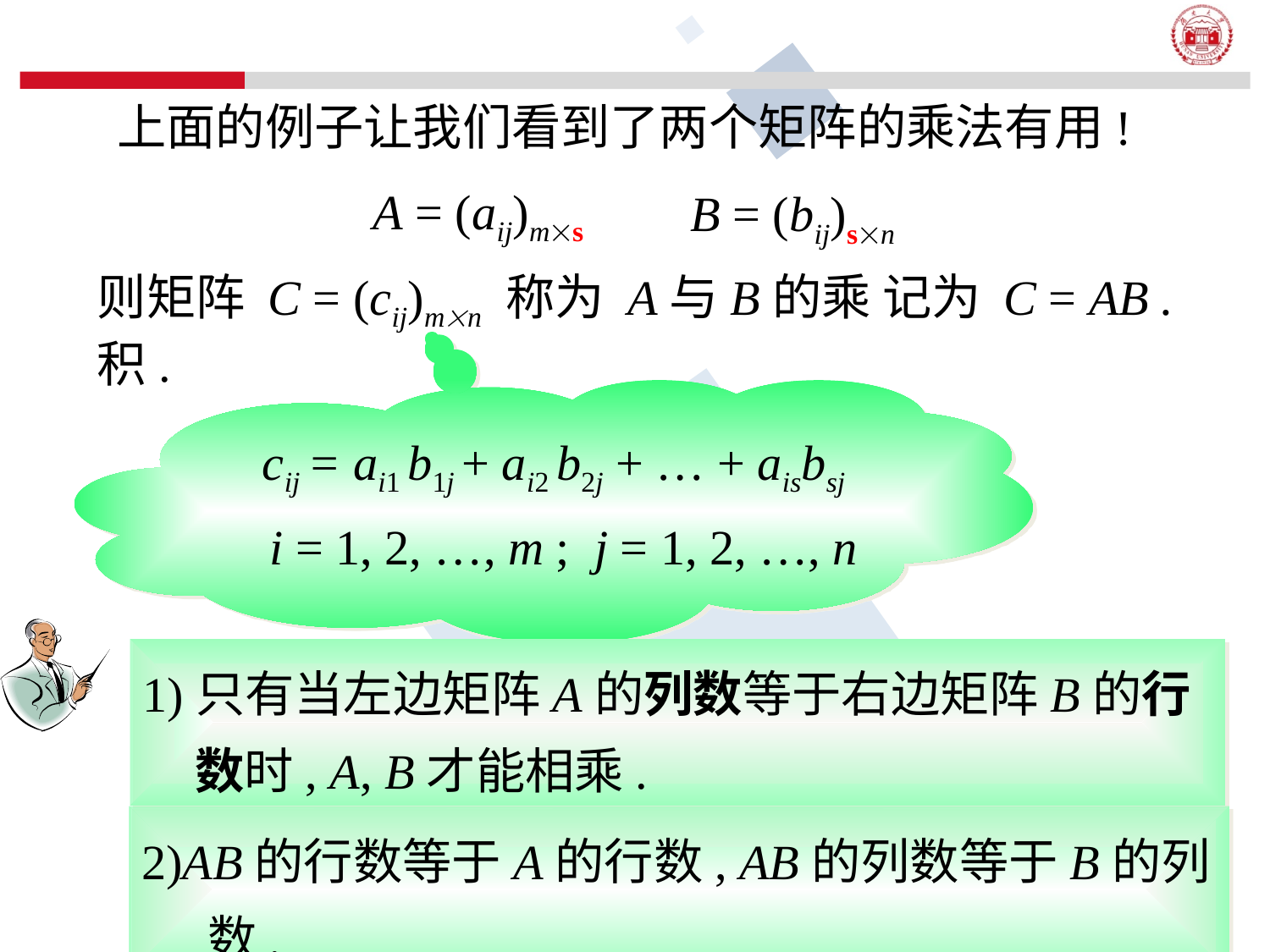

上面的例子让我们看到了两个矩阵的乘法有用!
A = (aij)m×s
B = (bij)s×n
则矩阵 C = (cij)m×n 称为 A与B的乘积.
记为 C = AB .

cij = ai1 b1j + ai2 b2j + … + aisbsj
 i = 1, 2, …, m ;  j = 1, 2, …, n

1)只有当左边矩阵A的列数等于右边矩阵B的行数时, A, B才能相乘.
2)AB的行数等于A的行数, AB的列数等于B的列数.